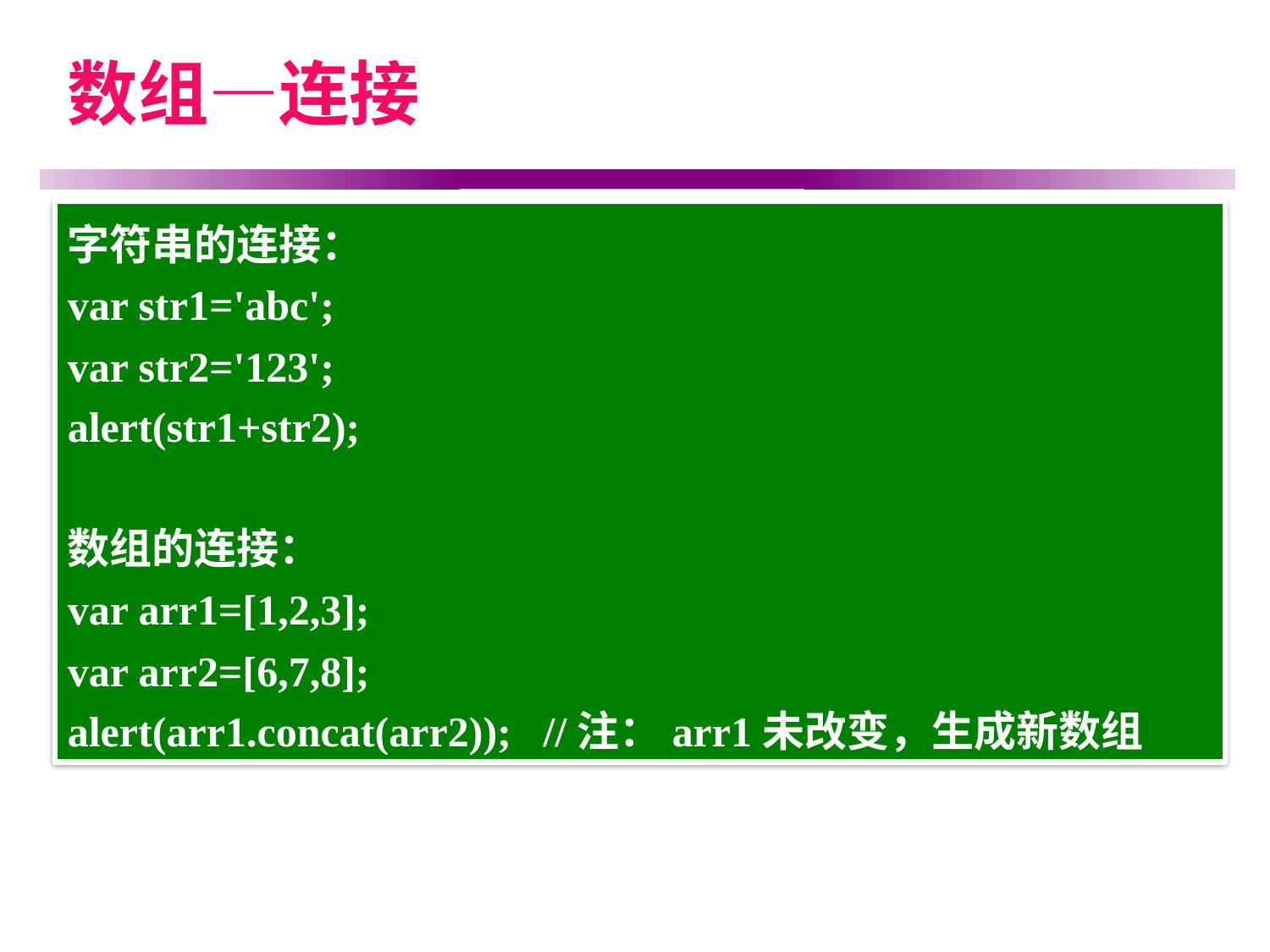

# 数组—连接
字符串的连接：
var str1='abc';
var str2='123';
alert(str1+str2);

数组的连接：
var arr1=[1,2,3];
var arr2=[6,7,8];
alert(arr1.concat(arr2));   //注：arr1未改变，生成新数组